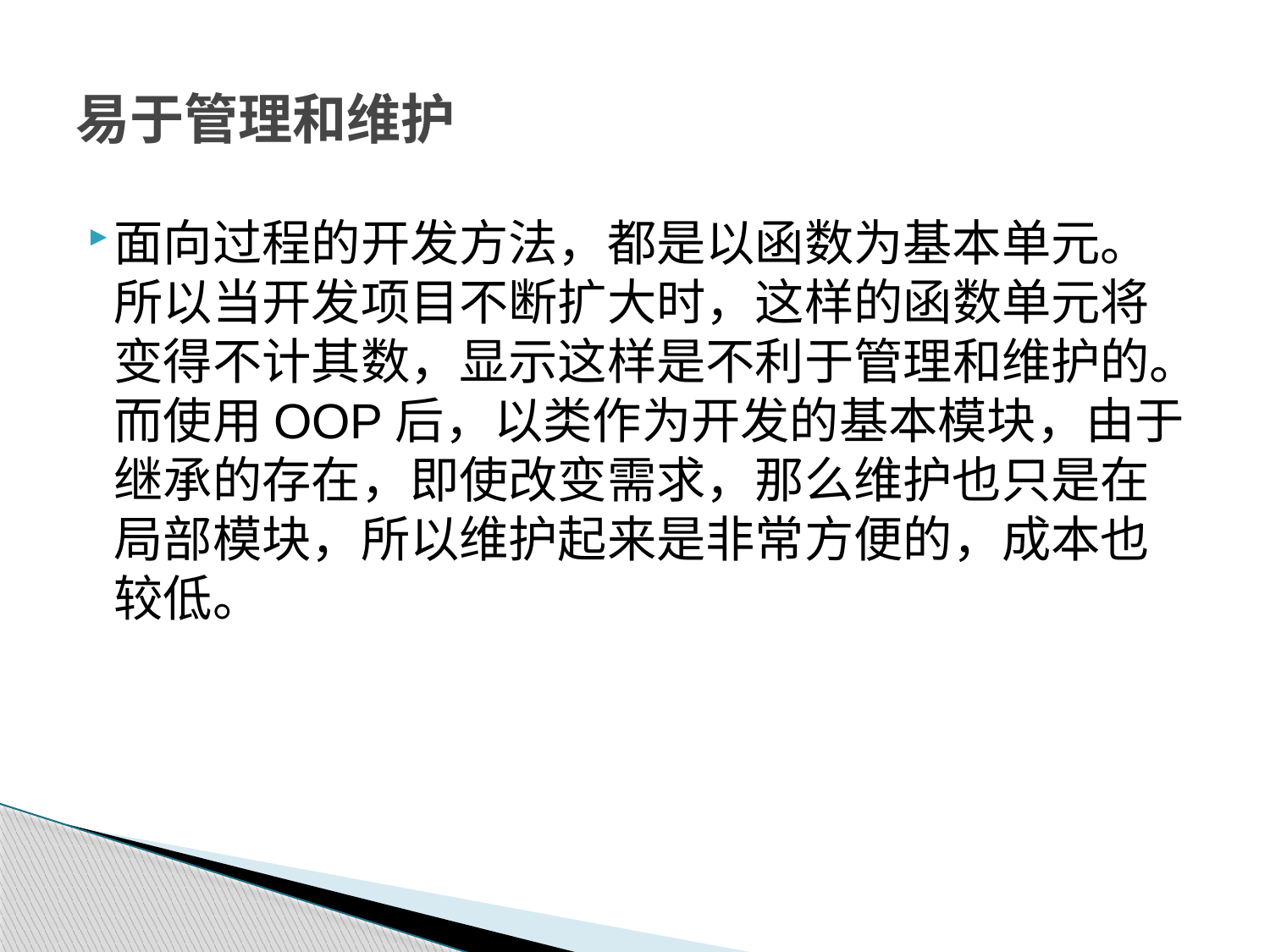

# 易于管理和维护
面向过程的开发方法，都是以函数为基本单元。所以当开发项目不断扩大时，这样的函数单元将变得不计其数，显示这样是不利于管理和维护的。而使用OOP后，以类作为开发的基本模块，由于继承的存在，即使改变需求，那么维护也只是在局部模块，所以维护起来是非常方便的，成本也较低。